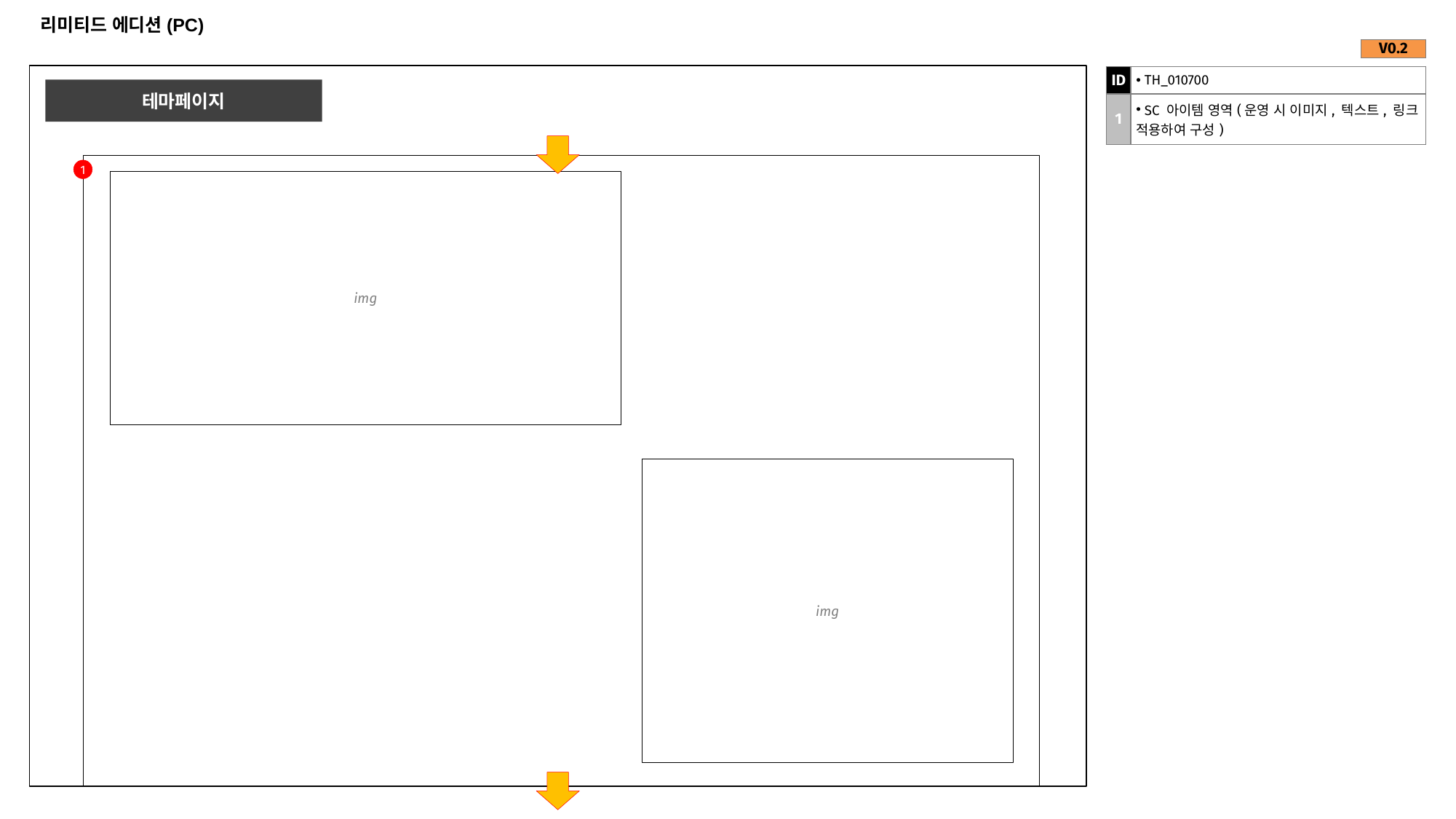

# 리미티드 에디션(PC)
| V0.2 |
| --- |

| ID | TH\_010700 |
| --- | --- |
| 1 | SC 아이템 영역(운영 시 이미지, 텍스트, 링크 적용하여 구성) |
테마페이지

1
img
img